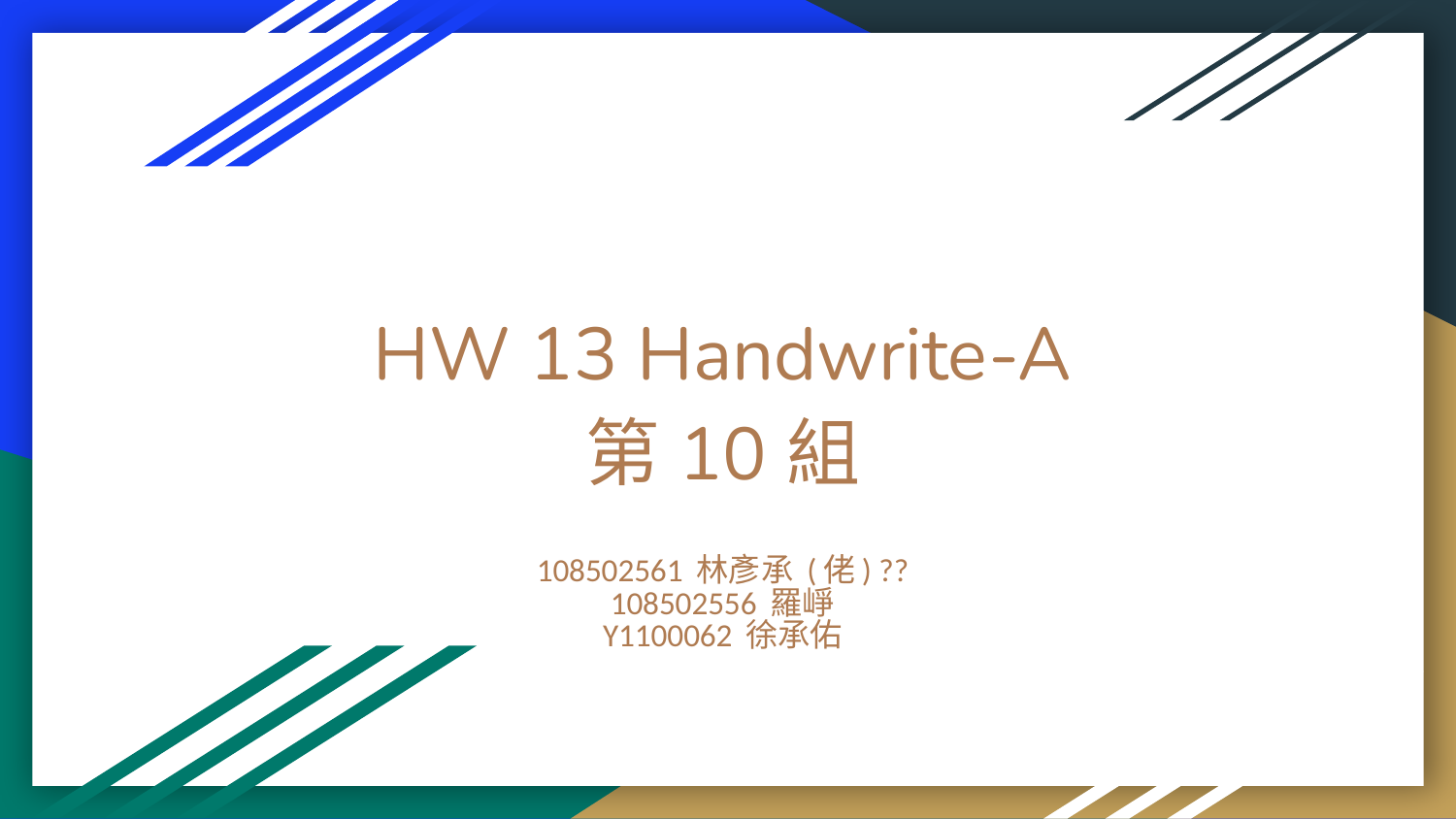

# HW 13 Handwrite-A
第10組
108502561 林彥承 (佬) ??
108502556 羅崢
Y1100062 徐承佑